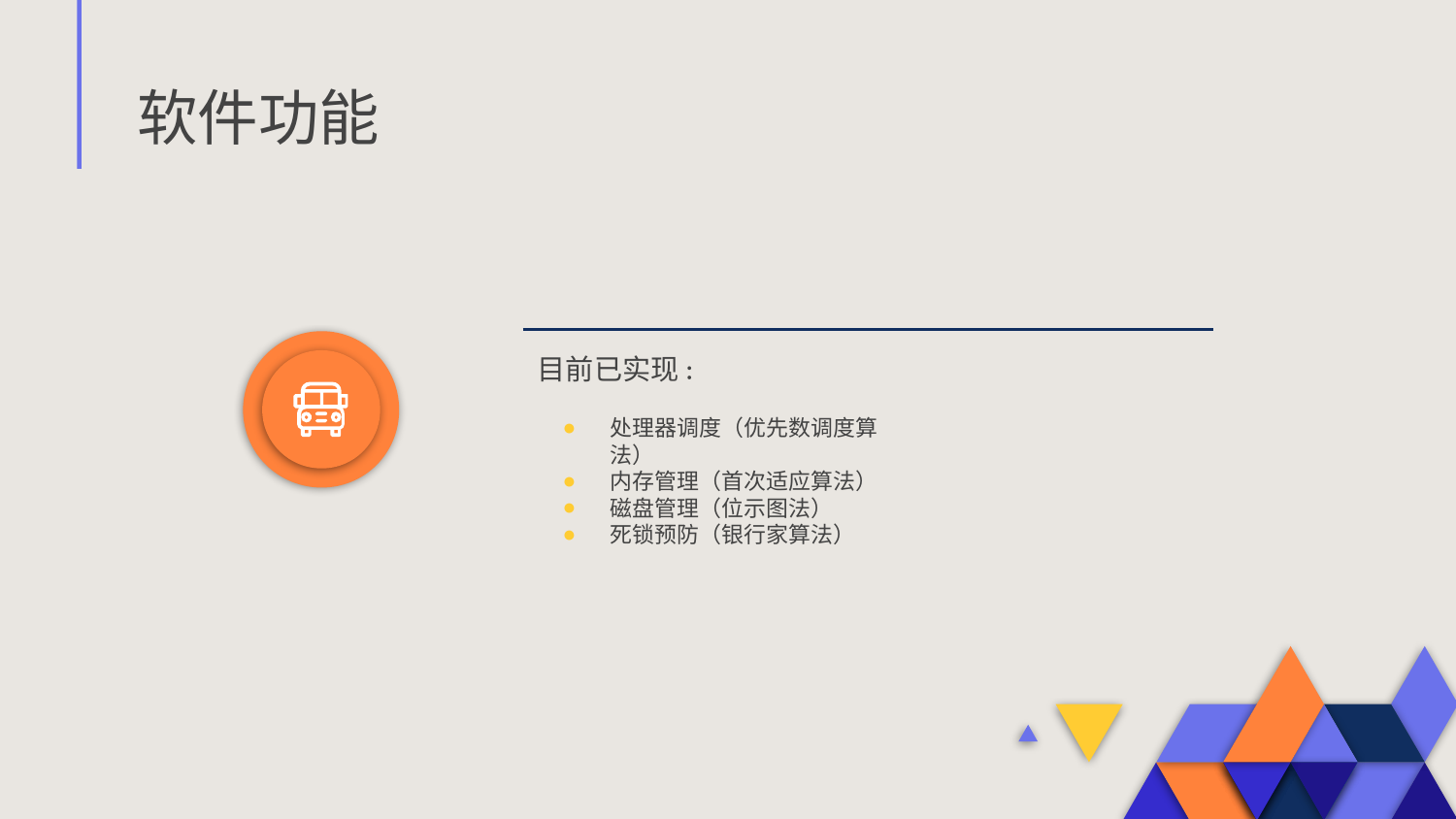

# 软件功能

目前已实现:

处理器调度（优先数调度算法）
内存管理（首次适应算法）
磁盘管理（位示图法）
死锁预防（银行家算法）